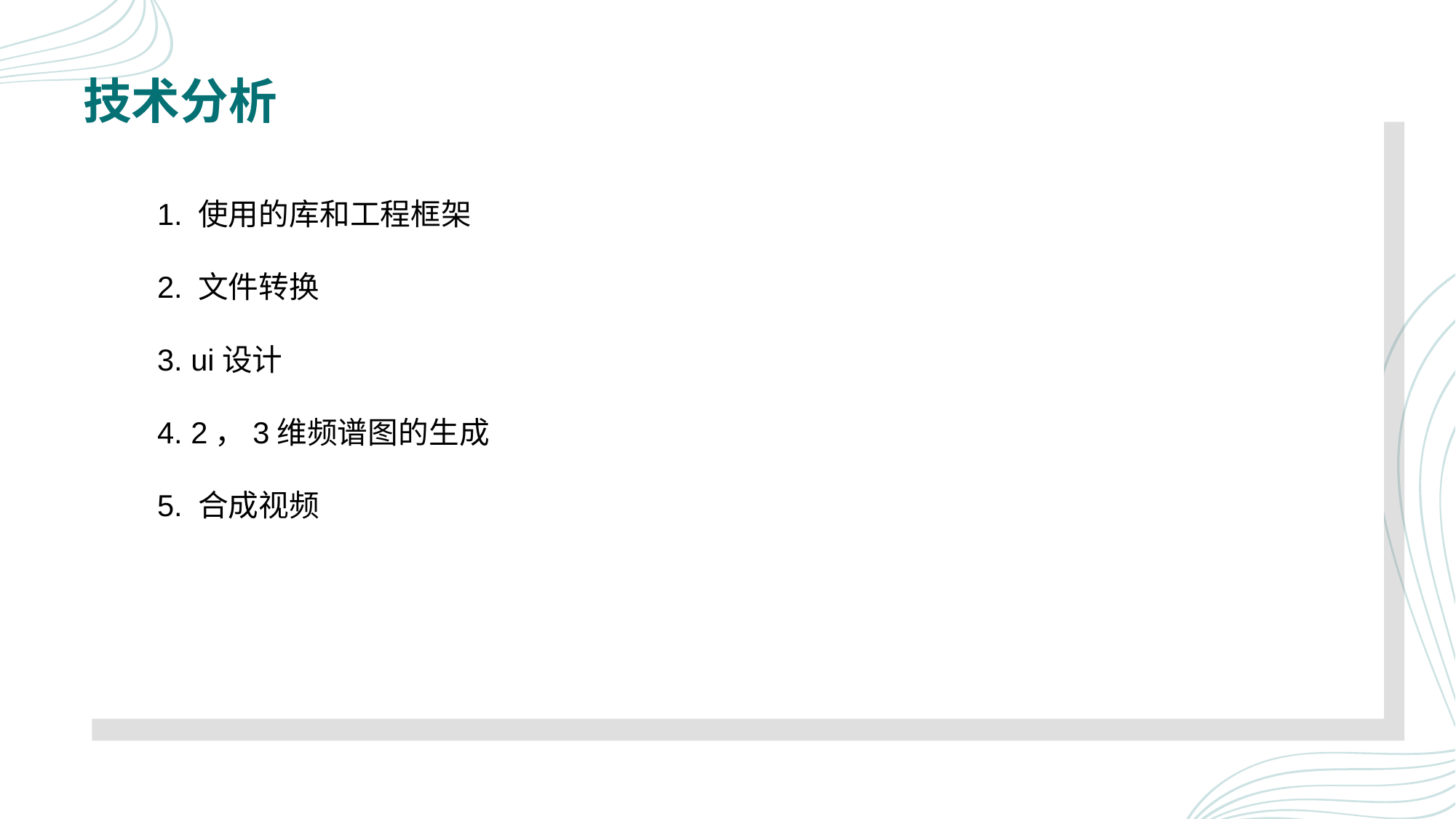

# 技术分析

1. 使用的库和工程框架
2. 文件转换
3. ui设计
4. 2，3维频谱图的生成
5. 合成视频